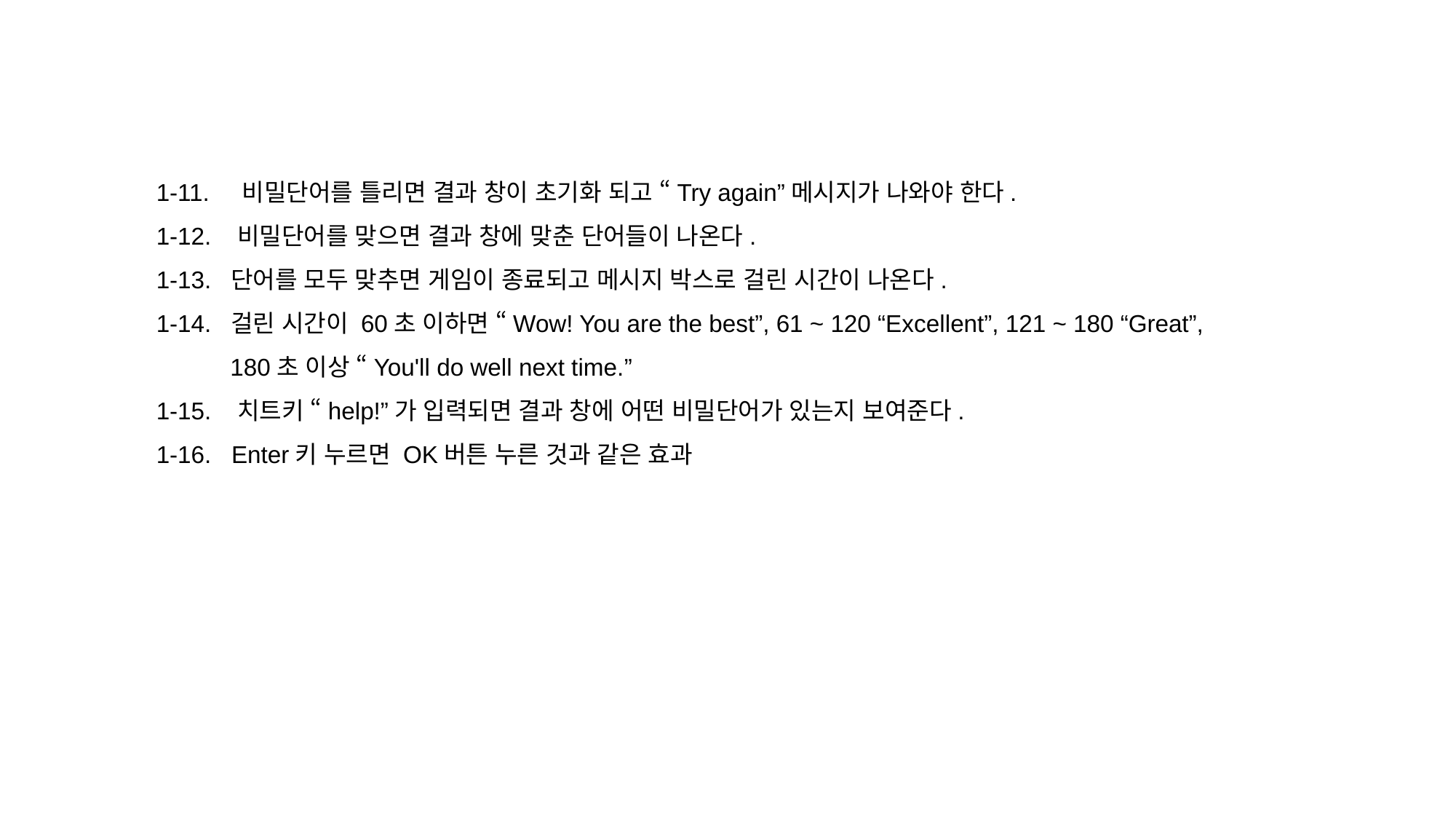

1-11.    비밀단어를 틀리면 결과 창이 초기화 되고 “Try again”메시지가 나와야 한다.
1-12.   비밀단어를 맞으면 결과 창에 맞춘 단어들이 나온다.
1-13.  단어를 모두 맞추면 게임이 종료되고 메시지 박스로 걸린 시간이 나온다.
1-14.  걸린 시간이 60초 이하면 “Wow! You are the best”, 61 ~ 120 “Excellent”, 121 ~ 180 “Great”,
           180초 이상 “You'll do well next time.”
1-15.   치트키 “help!”가 입력되면 결과 창에 어떤 비밀단어가 있는지 보여준다.
1-16.   Enter키 누르면 OK버튼 누른 것과 같은 효과